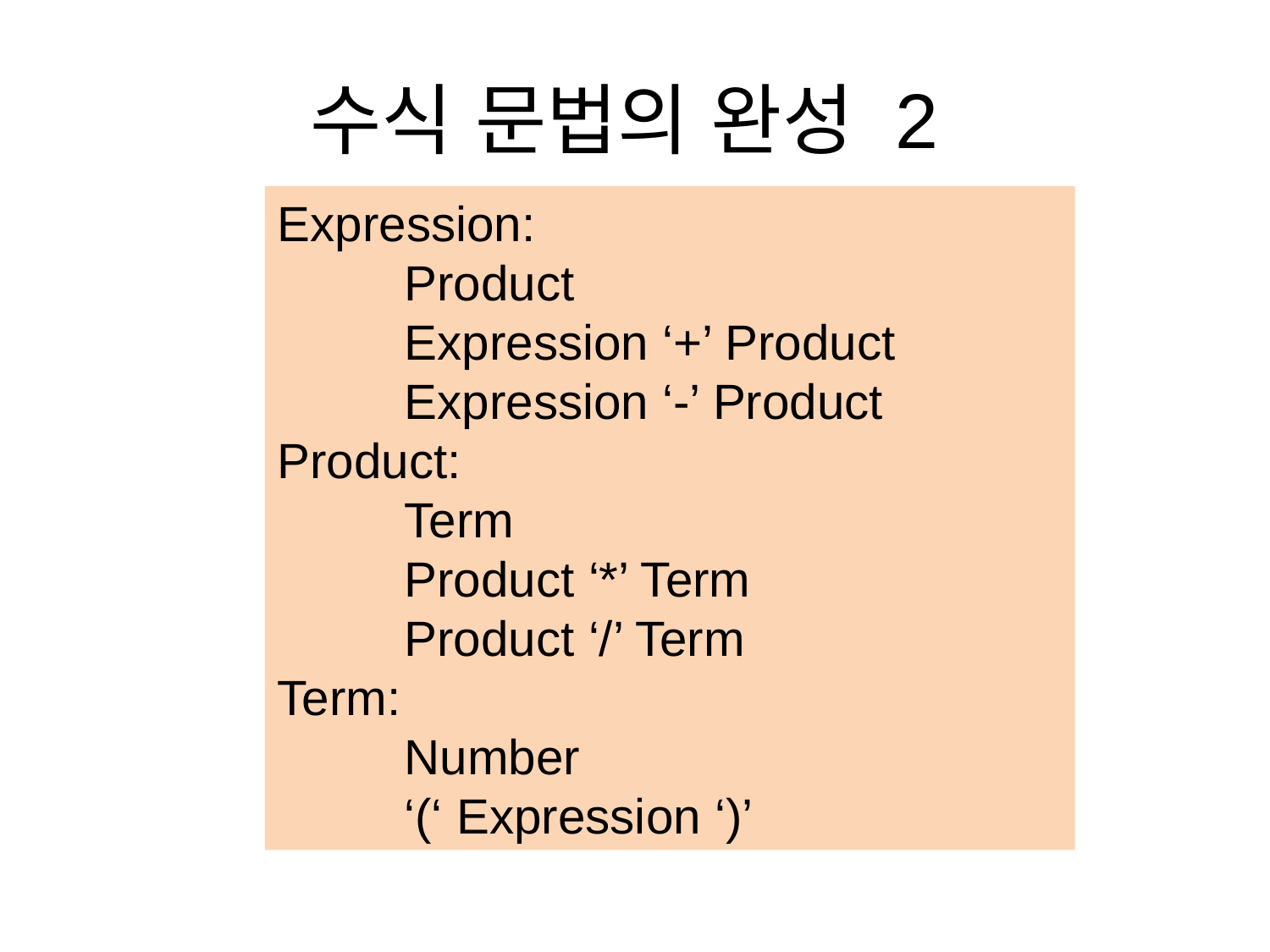

# 수식 문법의 완성 2
Expression:
	Product
	Expression ‘+’ Product
	Expression ‘-’ Product
Product:
	Term
	Product ‘*’ Term
	Product ‘/’ Term
Term:
	Number
	‘(‘ Expression ‘)’